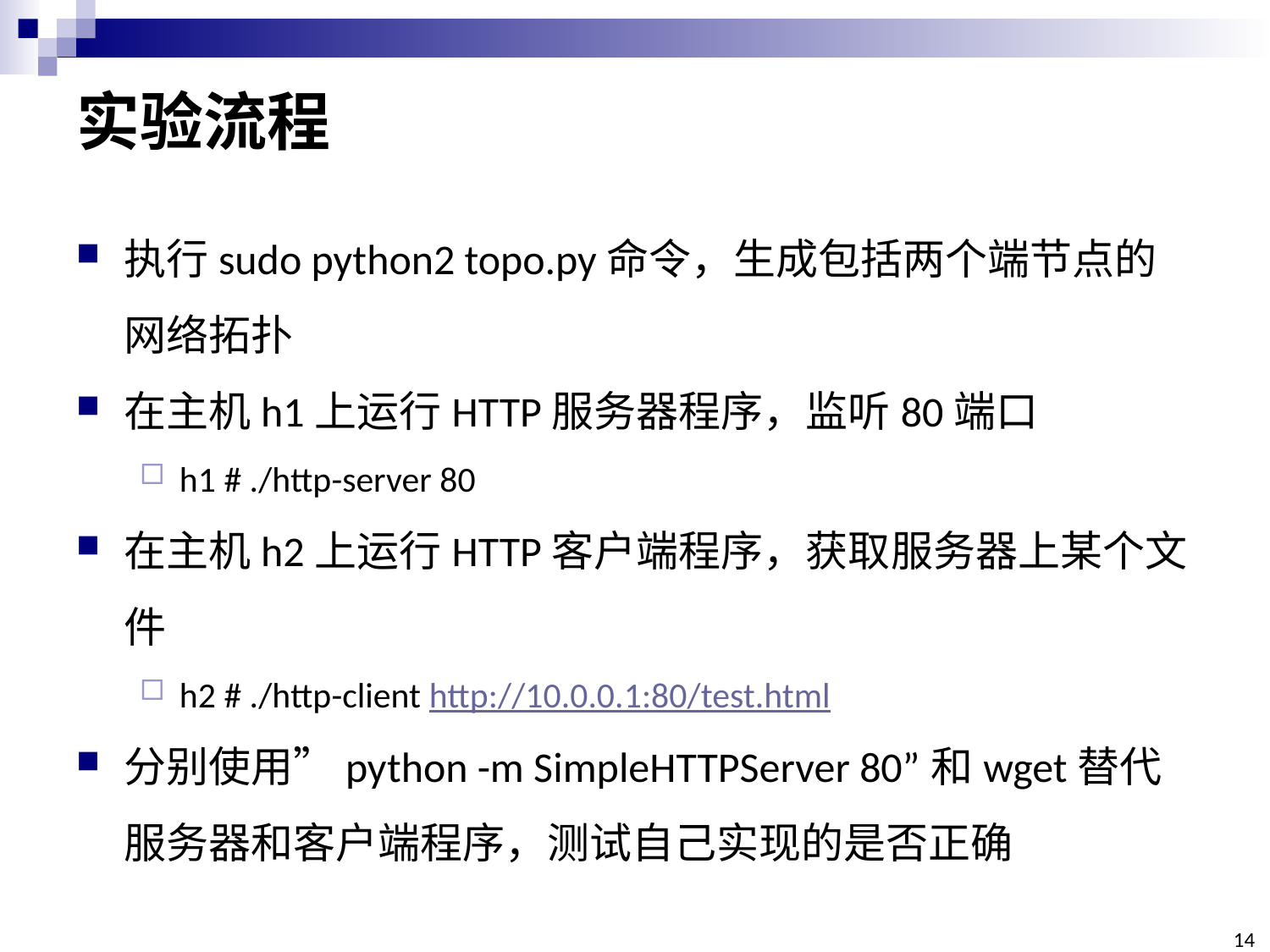

# 实验流程
执行sudo python2 topo.py命令，生成包括两个端节点的网络拓扑
在主机h1上运行HTTP服务器程序，监听80端口
h1 # ./http-server 80
在主机h2上运行HTTP客户端程序，获取服务器上某个文件
h2 # ./http-client http://10.0.0.1:80/test.html
分别使用”python -m SimpleHTTPServer 80”和wget替代服务器和客户端程序，测试自己实现的是否正确

14